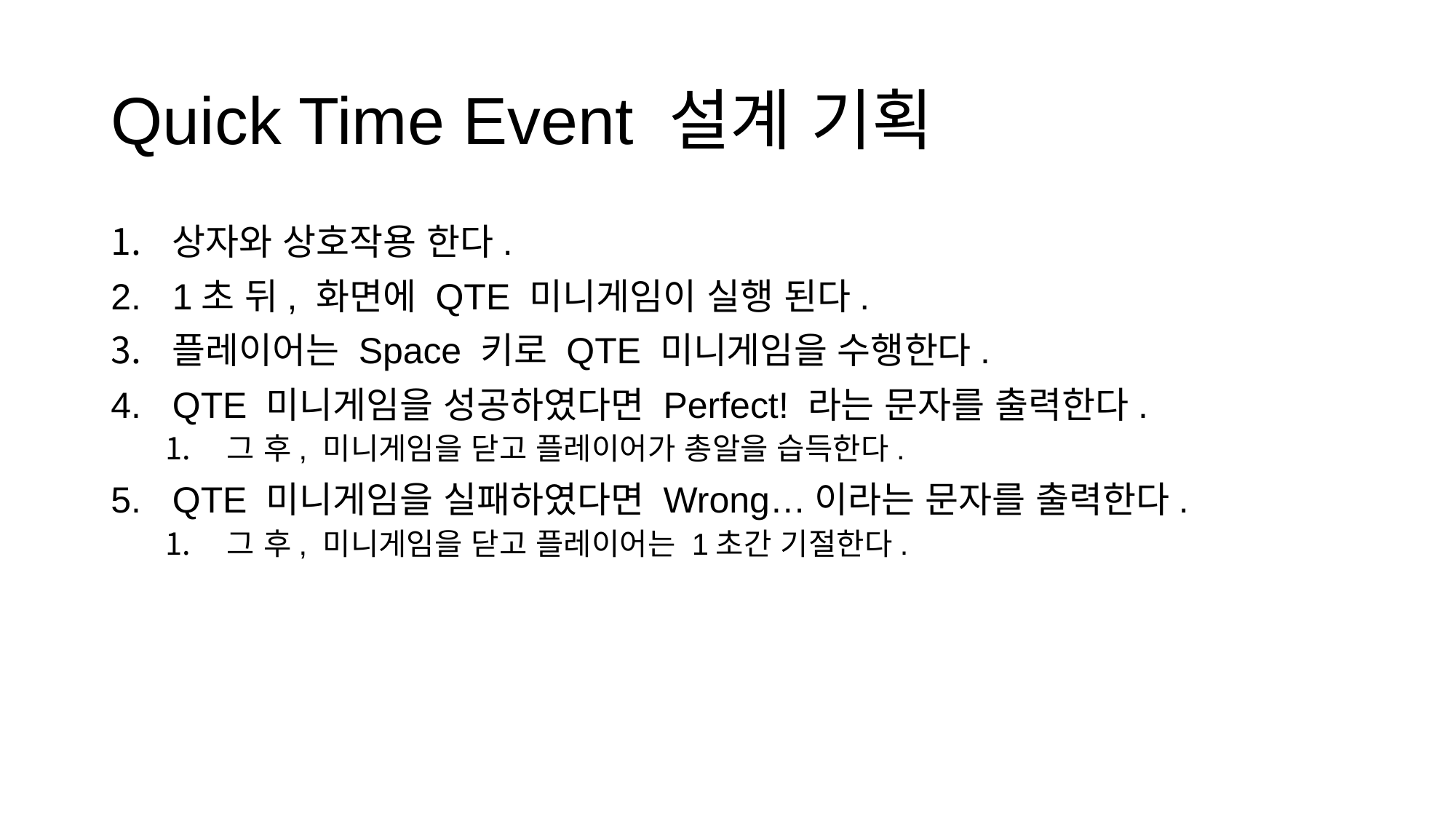

# Quick Time Event 설계 기획
상자와 상호작용 한다.
1초 뒤, 화면에 QTE 미니게임이 실행 된다.
플레이어는 Space 키로 QTE 미니게임을 수행한다.
QTE 미니게임을 성공하였다면 Perfect! 라는 문자를 출력한다.
그 후, 미니게임을 닫고 플레이어가 총알을 습득한다.
QTE 미니게임을 실패하였다면 Wrong…이라는 문자를 출력한다.
그 후, 미니게임을 닫고 플레이어는 1초간 기절한다.